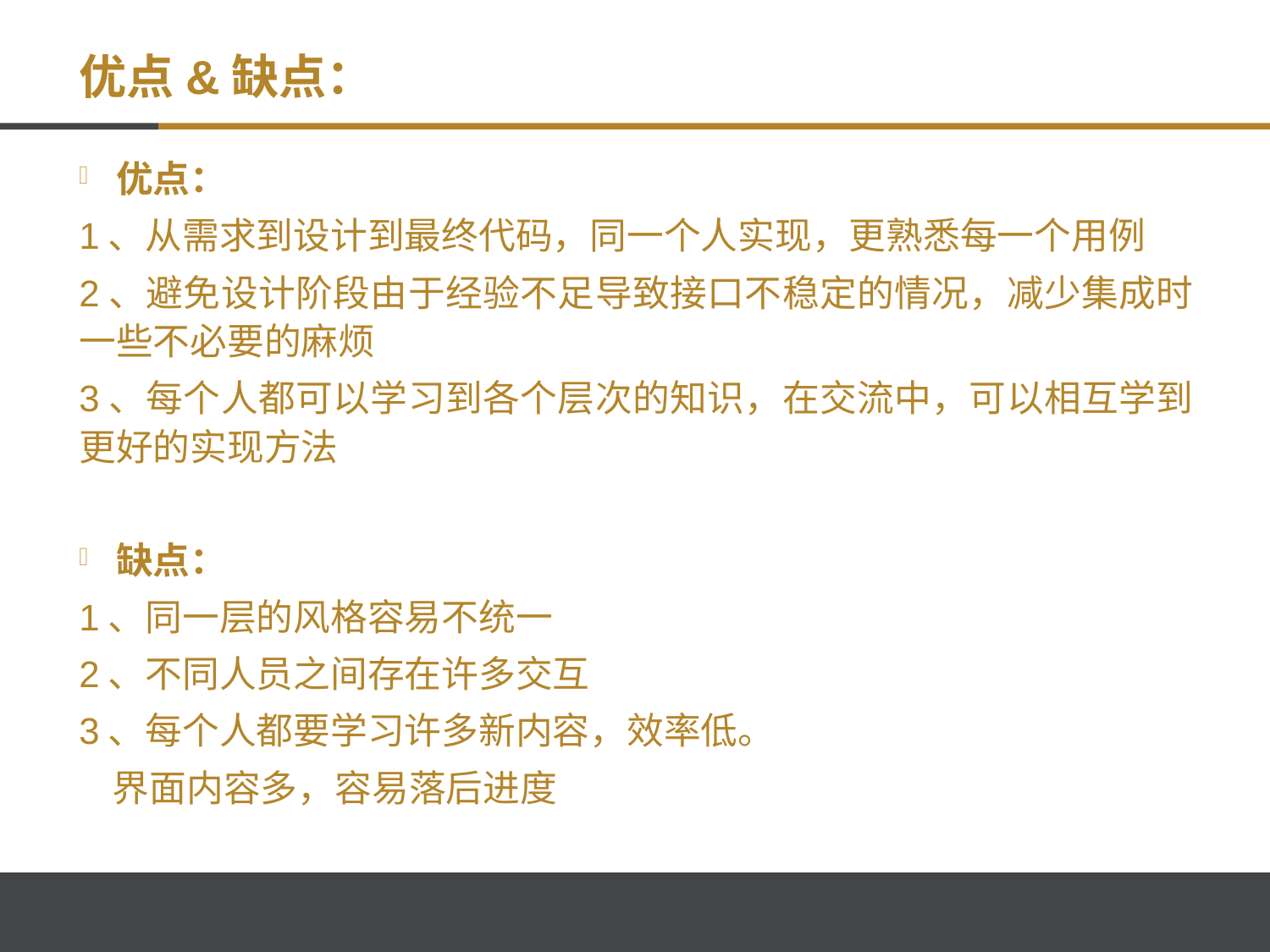

# 优点&缺点：
优点：
1、从需求到设计到最终代码，同一个人实现，更熟悉每一个用例
2、避免设计阶段由于经验不足导致接口不稳定的情况，减少集成时一些不必要的麻烦
3、每个人都可以学习到各个层次的知识，在交流中，可以相互学到更好的实现方法

缺点：
1、同一层的风格容易不统一
2、不同人员之间存在许多交互
3、每个人都要学习许多新内容，效率低。
   界面内容多，容易落后进度